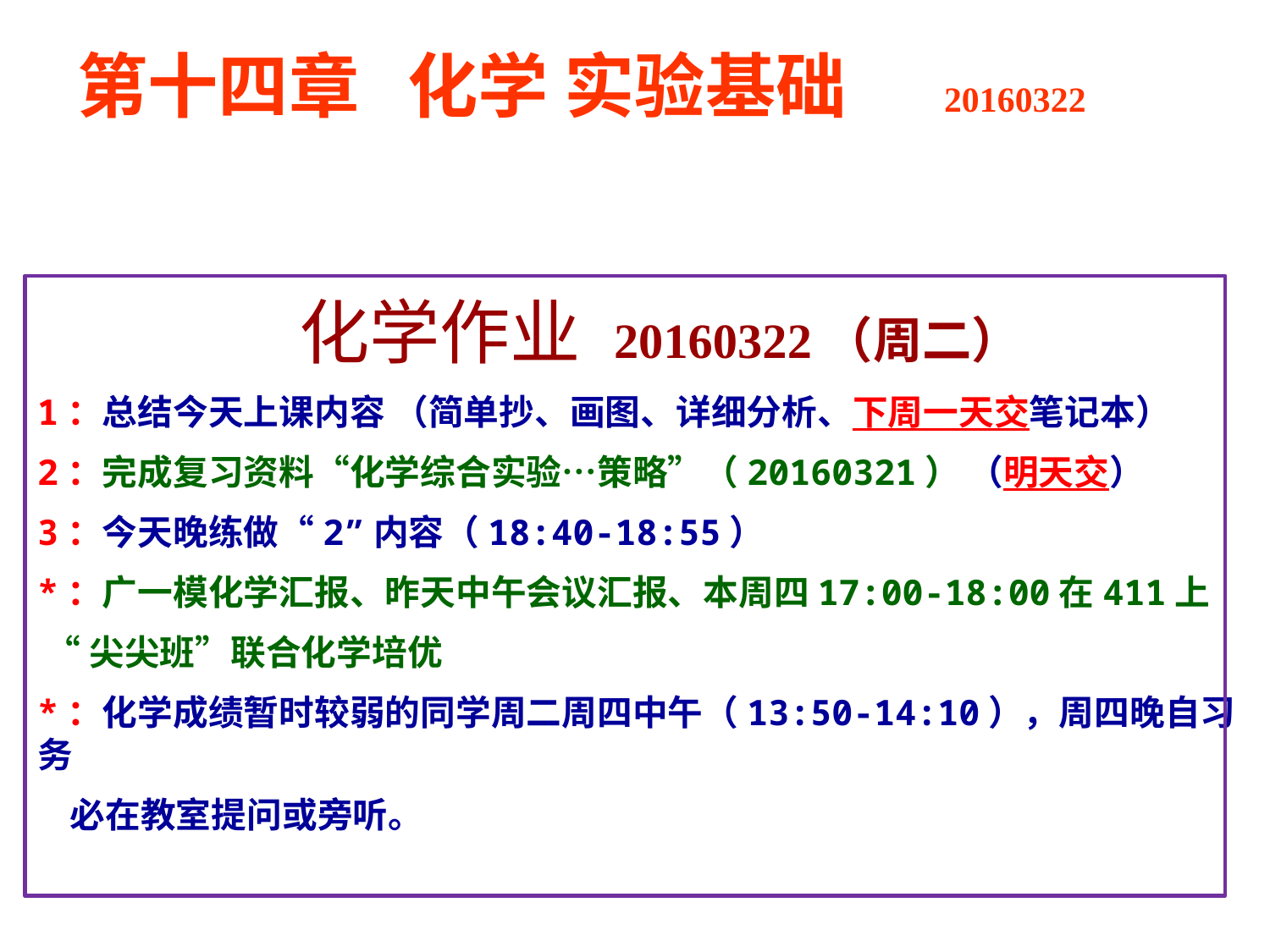

第十四章   化学 实验基础     20160322
          化学作业 20160322（周二）
1：总结今天上课内容 （简单抄、画图、详细分析、下周一天交笔记本）
2：完成复习资料“化学综合实验…策略”（20160321） （明天交）
3：今天晚练做“2”内容（18:40-18:55）
*：广一模化学汇报、昨天中午会议汇报、本周四17:00-18:00在411上
 “尖尖班”联合化学培优
*：化学成绩暂时较弱的同学周二周四中午（13:50-14:10），周四晚自习务
   必在教室提问或旁听。